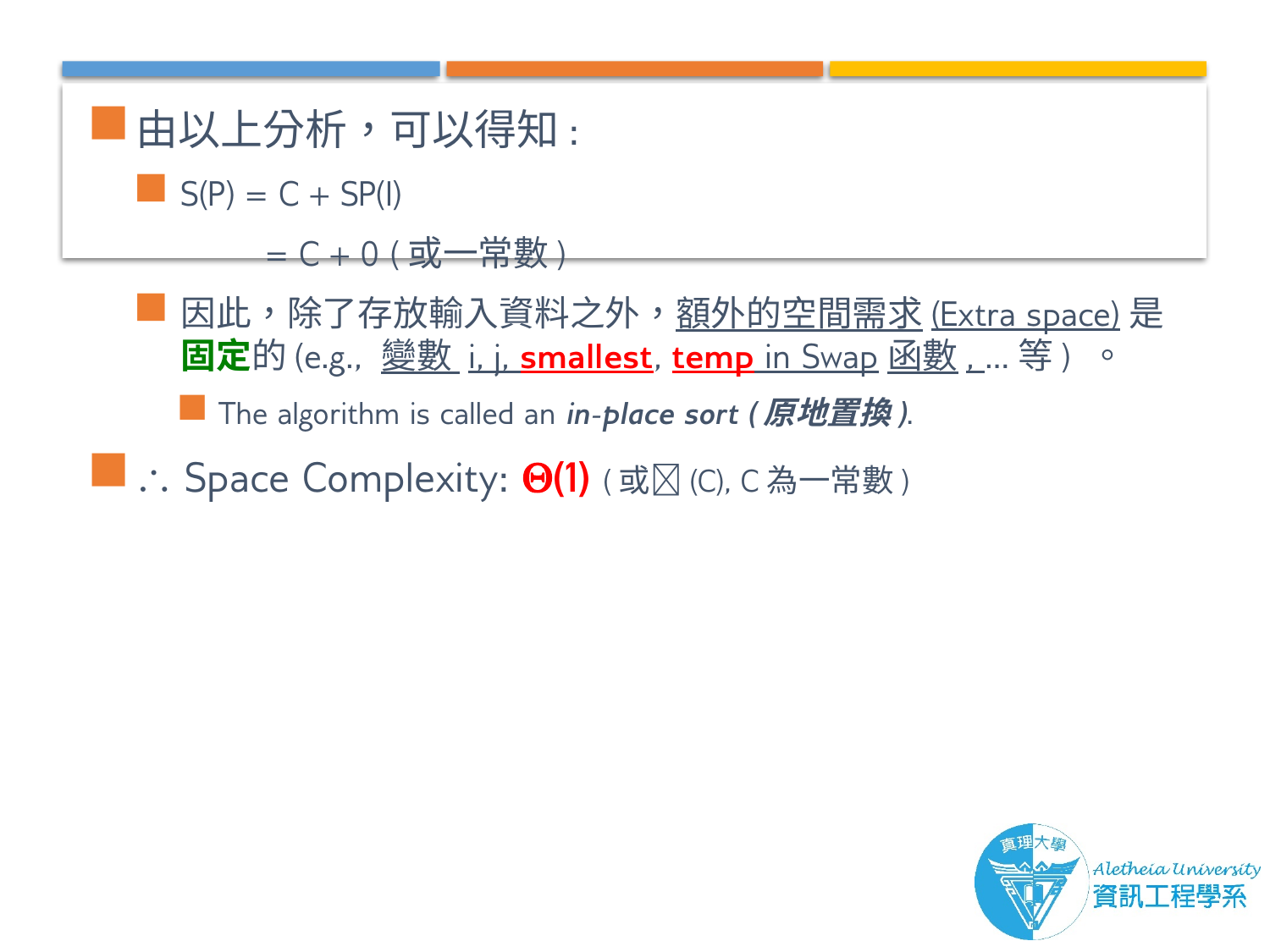

由以上分析，可以得知:
S(P) = C + SP(I)
            = C + 0 (或一常數)
因此，除了存放輸入資料之外，額外的空間需求(Extra space)是固定的(e.g., 變數 i, j, smallest, temp in Swap函數, …等) 。
The algorithm is called an in-place sort (原地置換).
∴ Space Complexity: Θ(1) (或Θ(C), C為一常數)